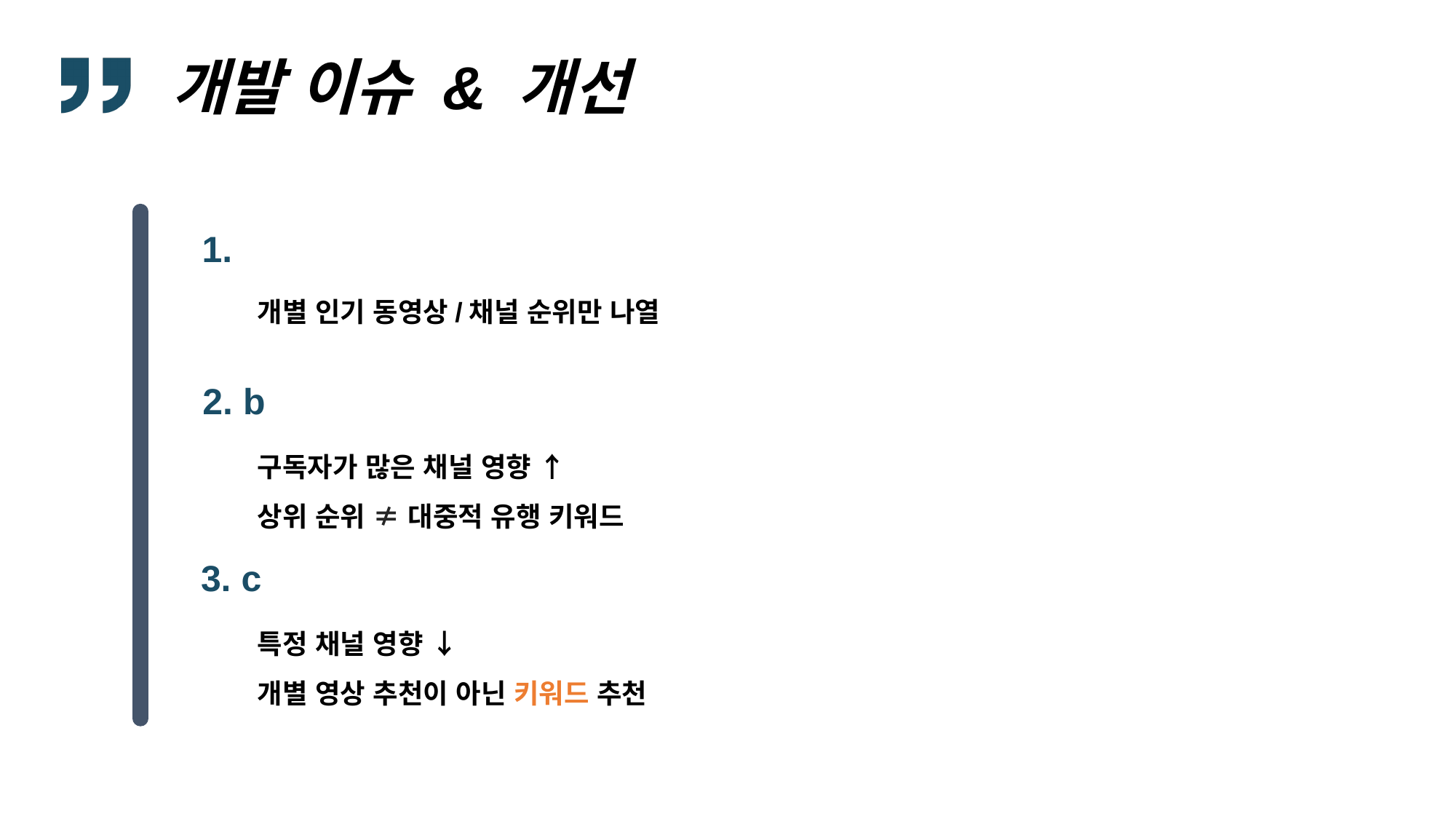

# 개발 이슈 & 개선
1.
개별 인기 동영상/채널 순위만 나열
2. b
구독자가 많은 채널 영향 ↑
상위 순위 ≠ 대중적 유행 키워드
3. c
특정 채널 영향 ↓
개별 영상 추천이 아닌 키워드 추천